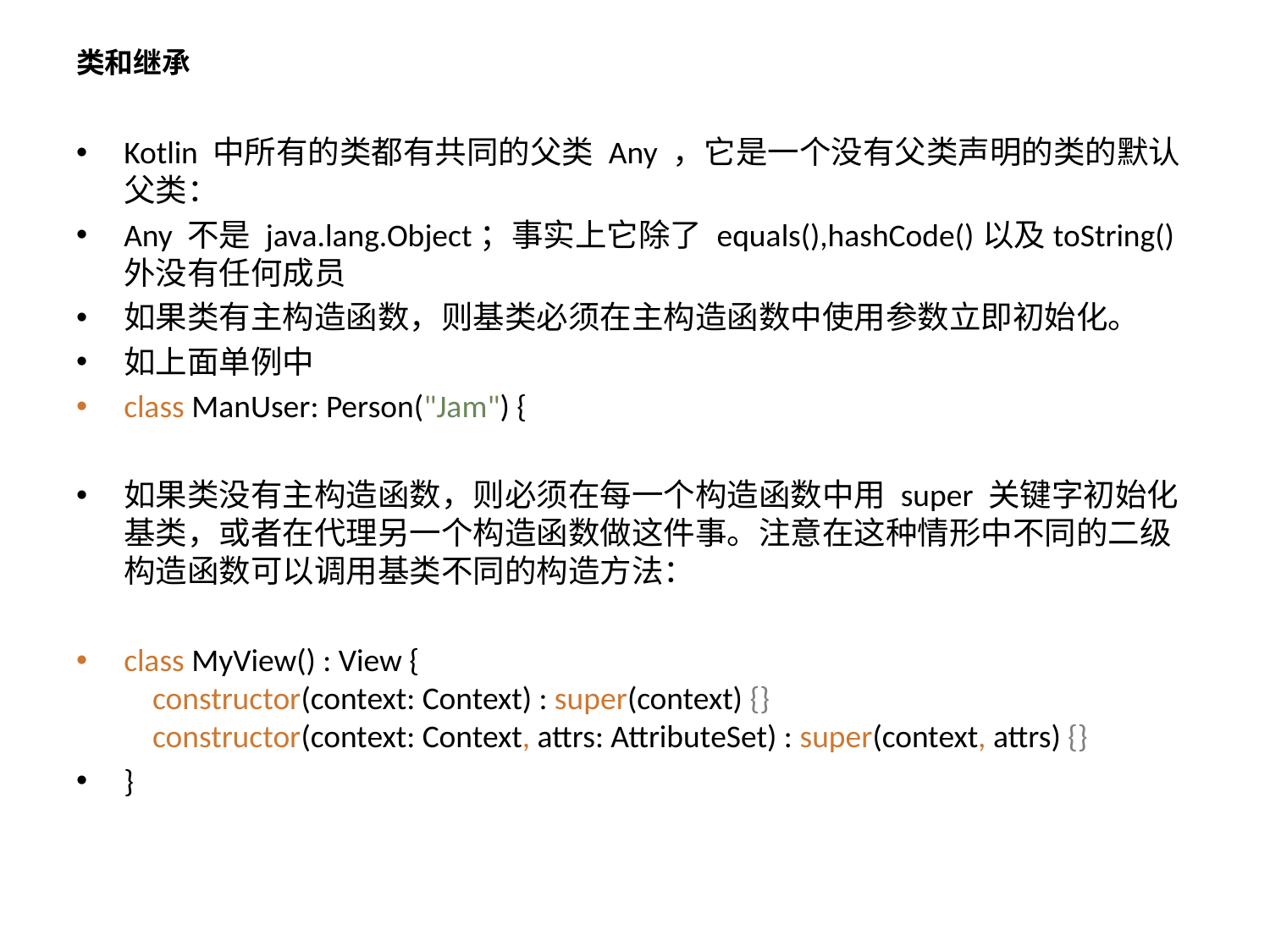

# 类和继承
Kotlin 中所有的类都有共同的父类 Any ，它是一个没有父类声明的类的默认父类：
Any 不是 java.lang.Object；事实上它除了 equals(),hashCode()以及toString()外没有任何成员
如果类有主构造函数，则基类必须在主构造函数中使用参数立即初始化。
如上面单例中
class ManUser: Person("Jam") {

如果类没有主构造函数，则必须在每一个构造函数中用 super 关键字初始化基类，或者在代理另一个构造函数做这件事。注意在这种情形中不同的二级构造函数可以调用基类不同的构造方法：

class MyView() : View {
    constructor(context: Context) : super(context) {}
    constructor(context: Context, attrs: AttributeSet) : super(context, attrs) {}
}